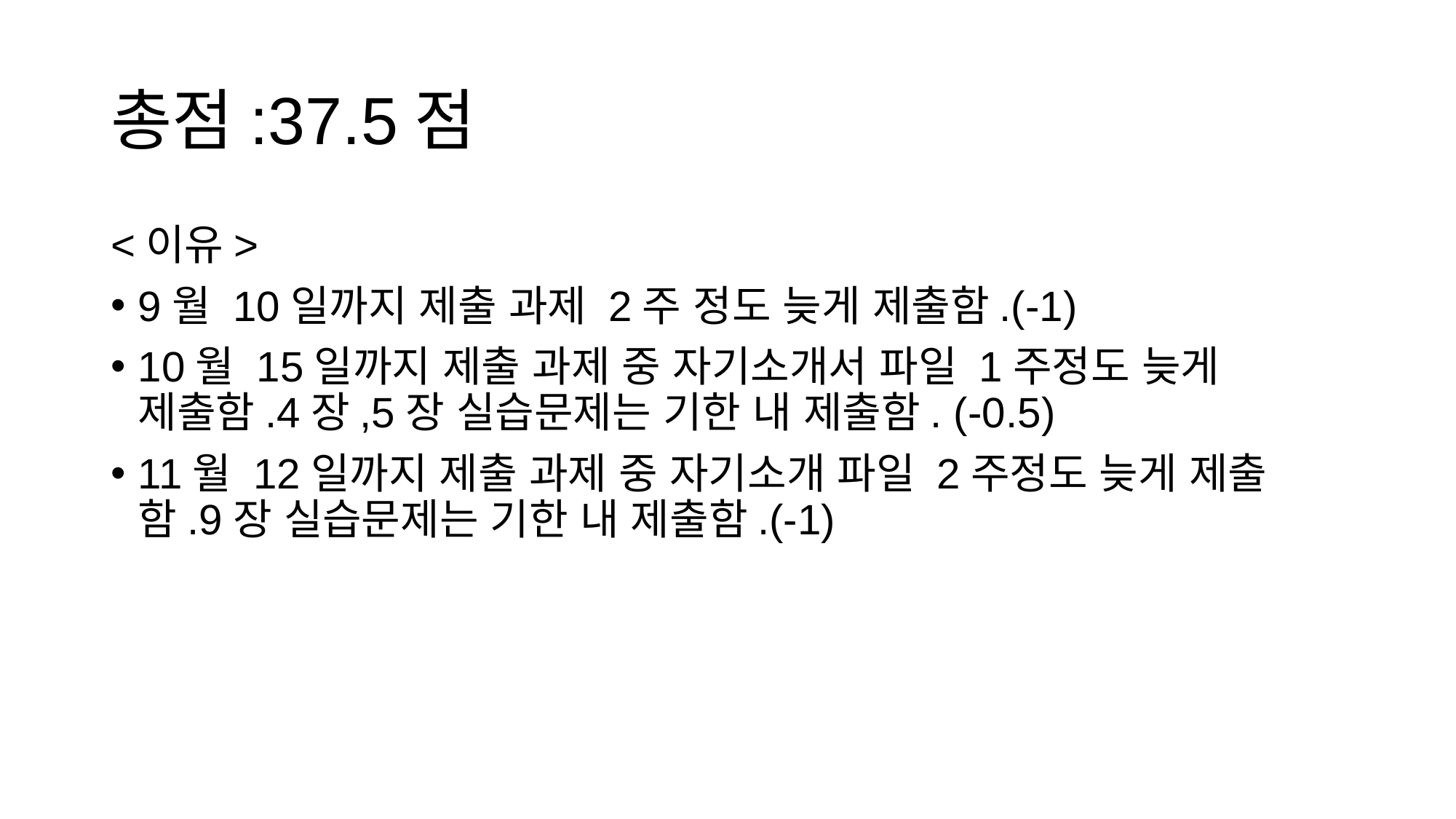

# 총점:37.5점
<이유>
9월 10일까지 제출 과제 2주 정도 늦게 제출함.(-1)
10월 15일까지 제출 과제 중 자기소개서 파일 1주정도 늦게 제출함.4장,5장 실습문제는 기한 내 제출함. (-0.5)
11월 12일까지 제출 과제 중 자기소개 파일 2주정도 늦게 제출함.9장 실습문제는 기한 내 제출함.(-1)